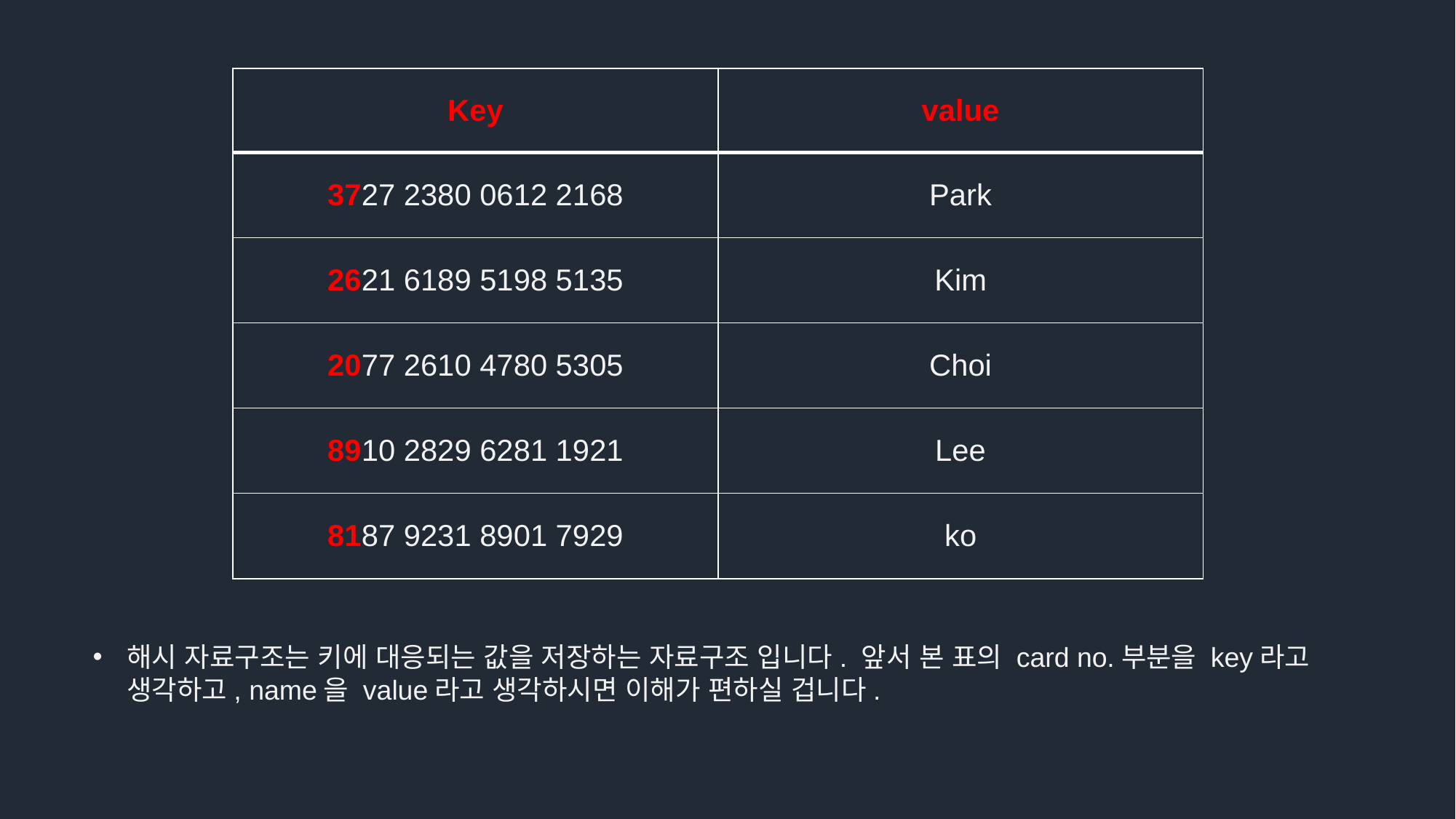

| Key | value |
| --- | --- |
| 3727 2380 0612 2168 | Park |
| 2621 6189 5198 5135 | Kim |
| 2077 2610 4780 5305 | Choi |
| 8910 2829 6281 1921 | Lee |
| 8187 9231 8901 7929 | ko |
해시 자료구조는 키에 대응되는 값을 저장하는 자료구조 입니다. 앞서 본 표의 card no.부분을 key라고 생각하고, name을 value라고 생각하시면 이해가 편하실 겁니다.